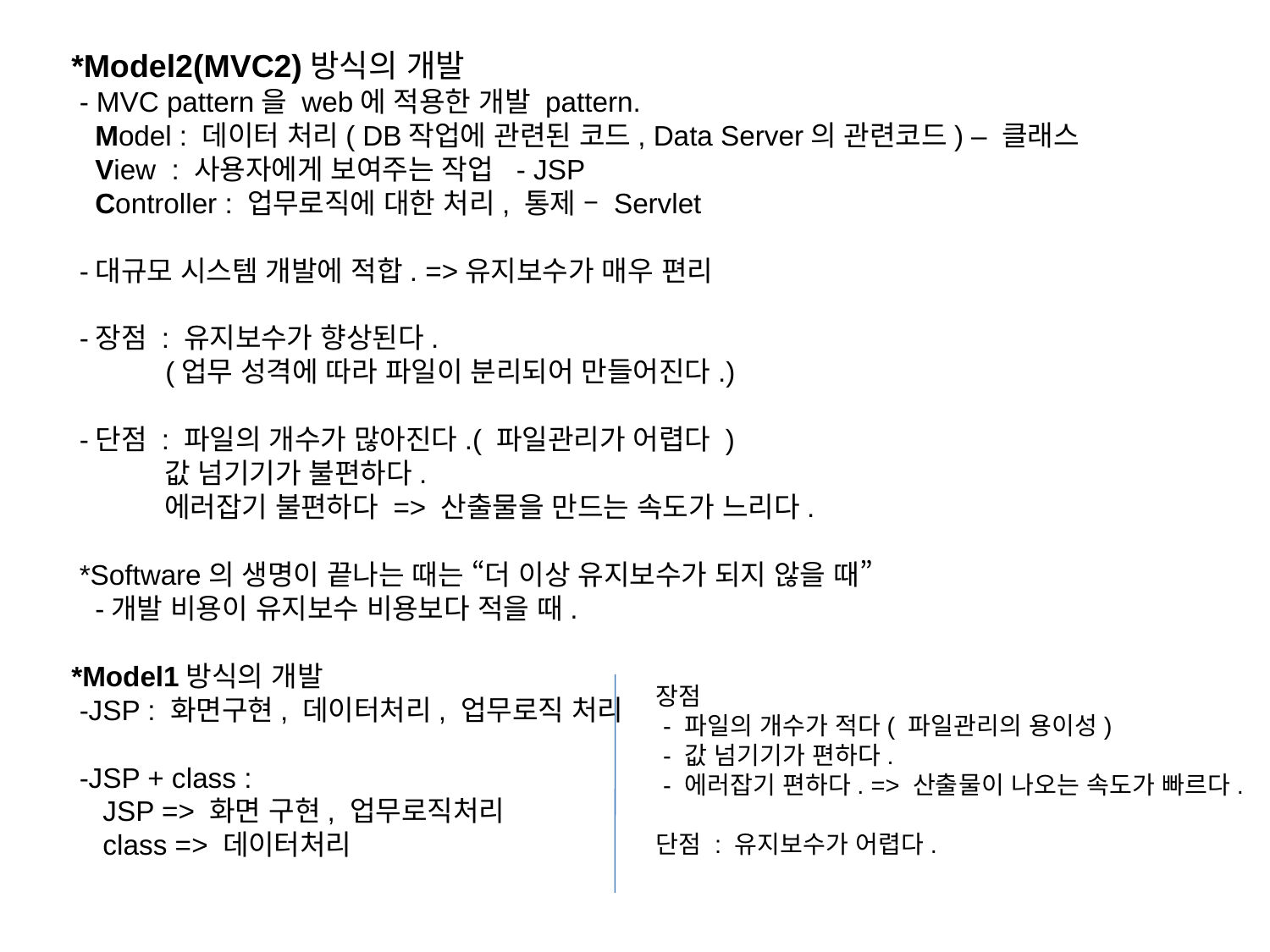

*Model2(MVC2)방식의 개발
 - MVC pattern을 web에 적용한 개발 pattern.
   Model : 데이터 처리( DB작업에 관련된 코드, Data Server의 관련코드) – 클래스
   View  : 사용자에게 보여주는 작업  - JSP
   Controller : 업무로직에 대한 처리, 통제 – Servlet

 -대규모 시스템 개발에 적합. =>유지보수가 매우 편리

 -장점 : 유지보수가 향상된다.
            (업무 성격에 따라 파일이 분리되어 만들어진다.)

 -단점 : 파일의 개수가 많아진다.( 파일관리가 어렵다 )
           값 넘기기가 불편하다.
           에러잡기 불편하다 => 산출물을 만드는 속도가 느리다.

 *Software의 생명이 끝나는 때는 “더 이상 유지보수가 되지 않을 때”
   -개발 비용이 유지보수 비용보다 적을 때.

*Model1방식의 개발
 -JSP : 화면구현, 데이터처리, 업무로직 처리

 -JSP + class :
    JSP => 화면 구현, 업무로직처리
    class => 데이터처리

장점
 - 파일의 개수가 적다( 파일관리의 용이성)
 - 값 넘기기가 편하다.
 - 에러잡기 편하다. => 산출물이 나오는 속도가 빠르다.

단점 : 유지보수가 어렵다.